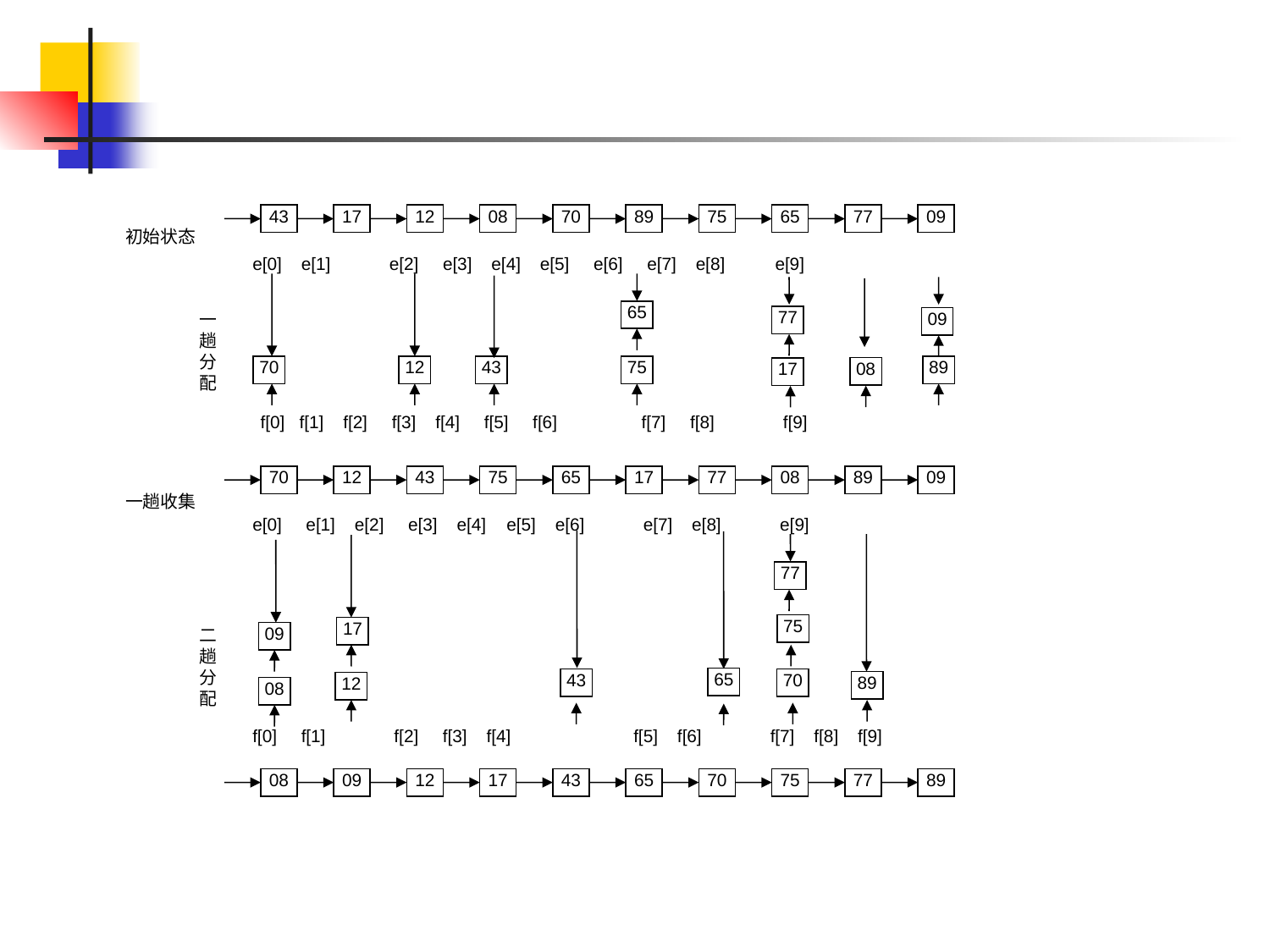

初始状态
43
17
12
08
70
89
75
65
77
09

e[0]    e[1] 	  e[2]     e[3]    e[4]    e[5]     e[6]     e[7]    e[8]	   e[9]

一趟分配
65
77
09

70
12
43
75
89
08
17

f[0]   f[1]    f[2]     f[3]    f[4]     f[5]     f[6] 	f[7]     f[8]	   f[9]
70
12
43
75
65
17
77
08
89
09

一趟收集
e[0]     e[1]    e[2]     e[3]    e[4]	e[5]    e[6] 	  e[7]    e[8]	    e[9]

77

二趟分配
75
17
09

65
43
70
89
12
08

f[0]     f[1] 	   f[2]     f[3]    f[4]	f[5]    f[6] 	  f[7]    f[8]    f[9]
08
09
12
17
43
65
70
75
77
89